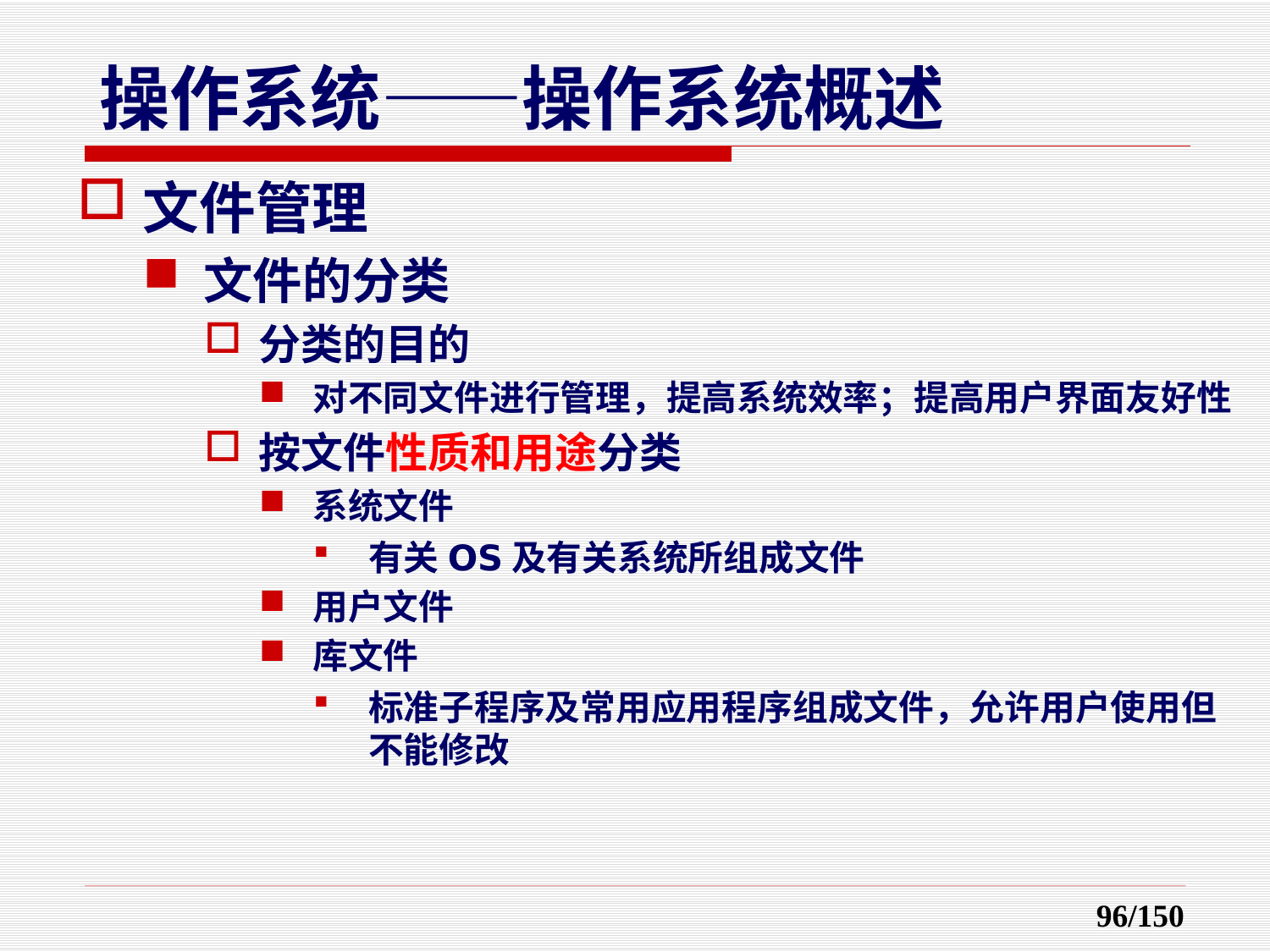

文件管理
文件的分类
分类的目的
对不同文件进行管理，提高系统效率；提高用户界面友好性
按文件性质和用途分类
系统文件
有关OS及有关系统所组成文件
用户文件
库文件
标准子程序及常用应用程序组成文件，允许用户使用但不能修改